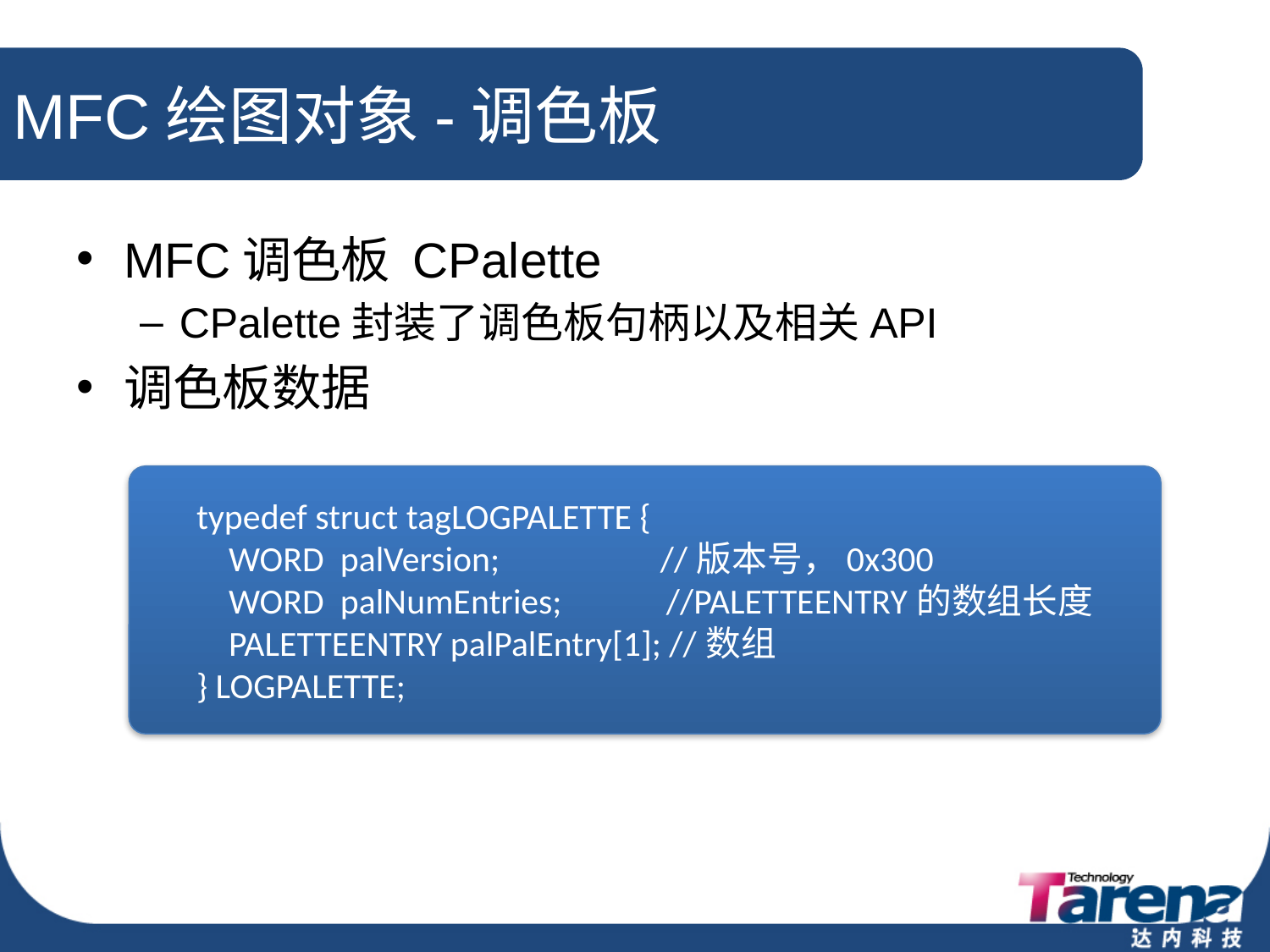

# MFC绘图对象-调色板
MFC调色板 CPalette
CPalette封装了调色板句柄以及相关API
调色板数据
typedef struct tagLOGPALETTE {
    WORD  palVersion;                    //版本号，0x300
    WORD  palNumEntries;             //PALETTEENTRY的数组长度
    PALETTEENTRY palPalEntry[1]; //数组
} LOGPALETTE;